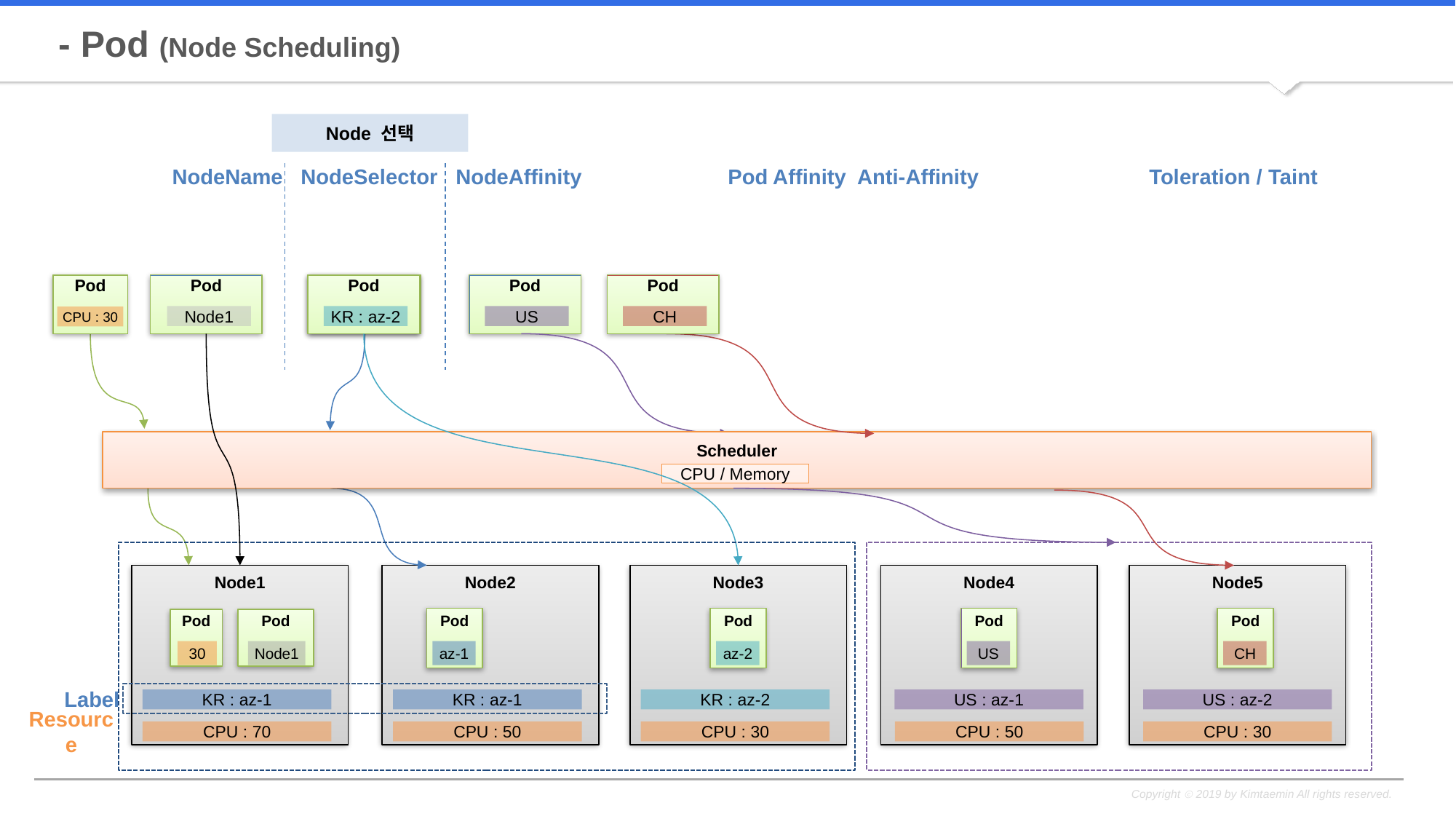

- Pod (Node Scheduling)
Node 선택
NodeName   NodeSelector   NodeAffinity
Pod Affinity  Anti-Affinity
Toleration / Taint

Pod

CPU : 30
Pod

Node1
Pod

KR : az-2
Pod

KR : az-1
Pod

US
Pod

CH
Scheduler

CPU / Memory

Node1

Node2

Node3

Node4

Node5

Pod

az-1
Pod

az-2
Pod

US
Pod

CH
Pod

30
Pod

Node1
Label

KR : az-1
KR : az-1
KR : az-2
US : az-1
US : az-2
Resource
CPU : 70
CPU : 50
CPU : 30
CPU : 50
CPU : 30